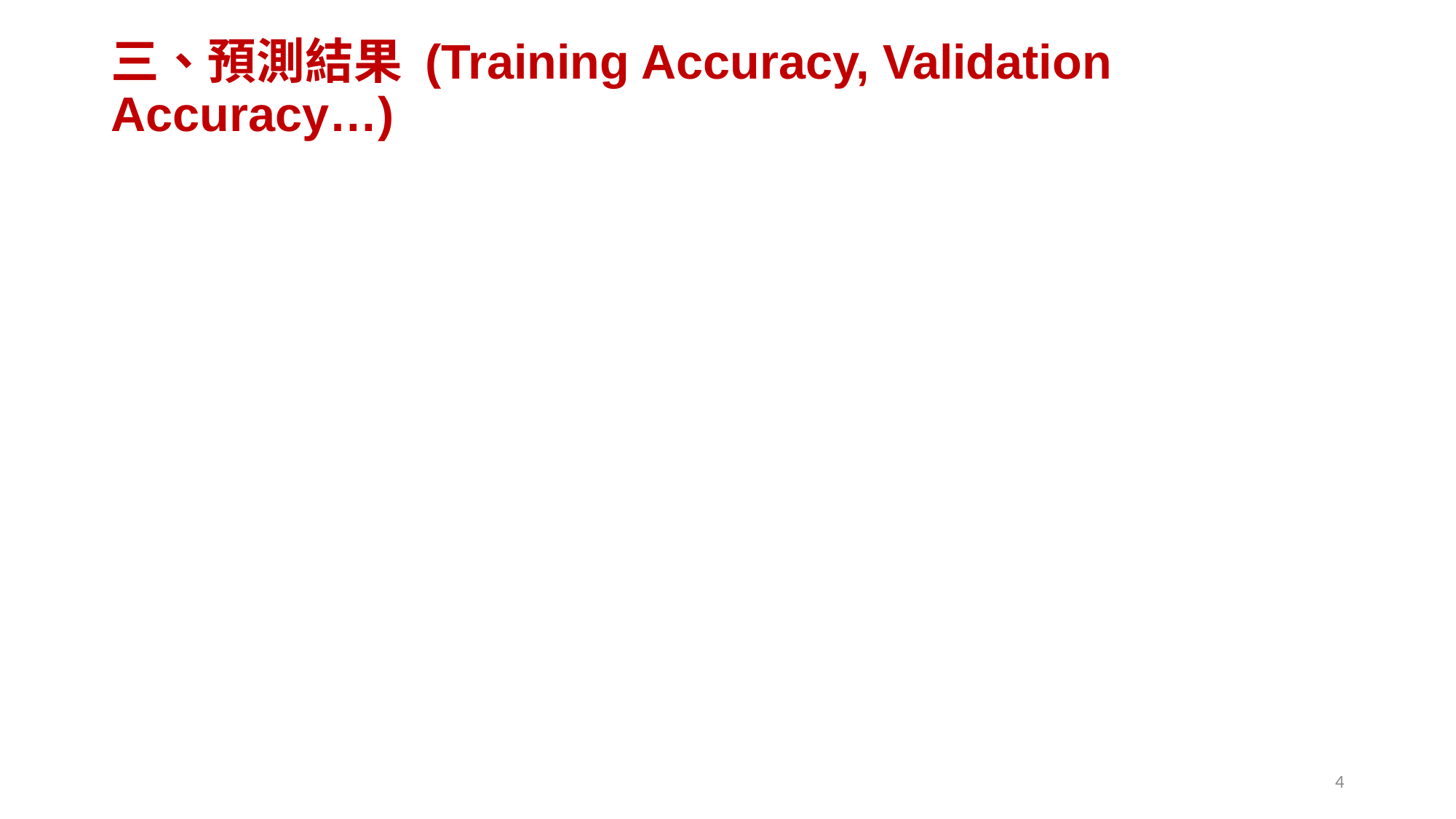

# 三、預測結果 (Training Accuracy, Validation Accuracy…)

4